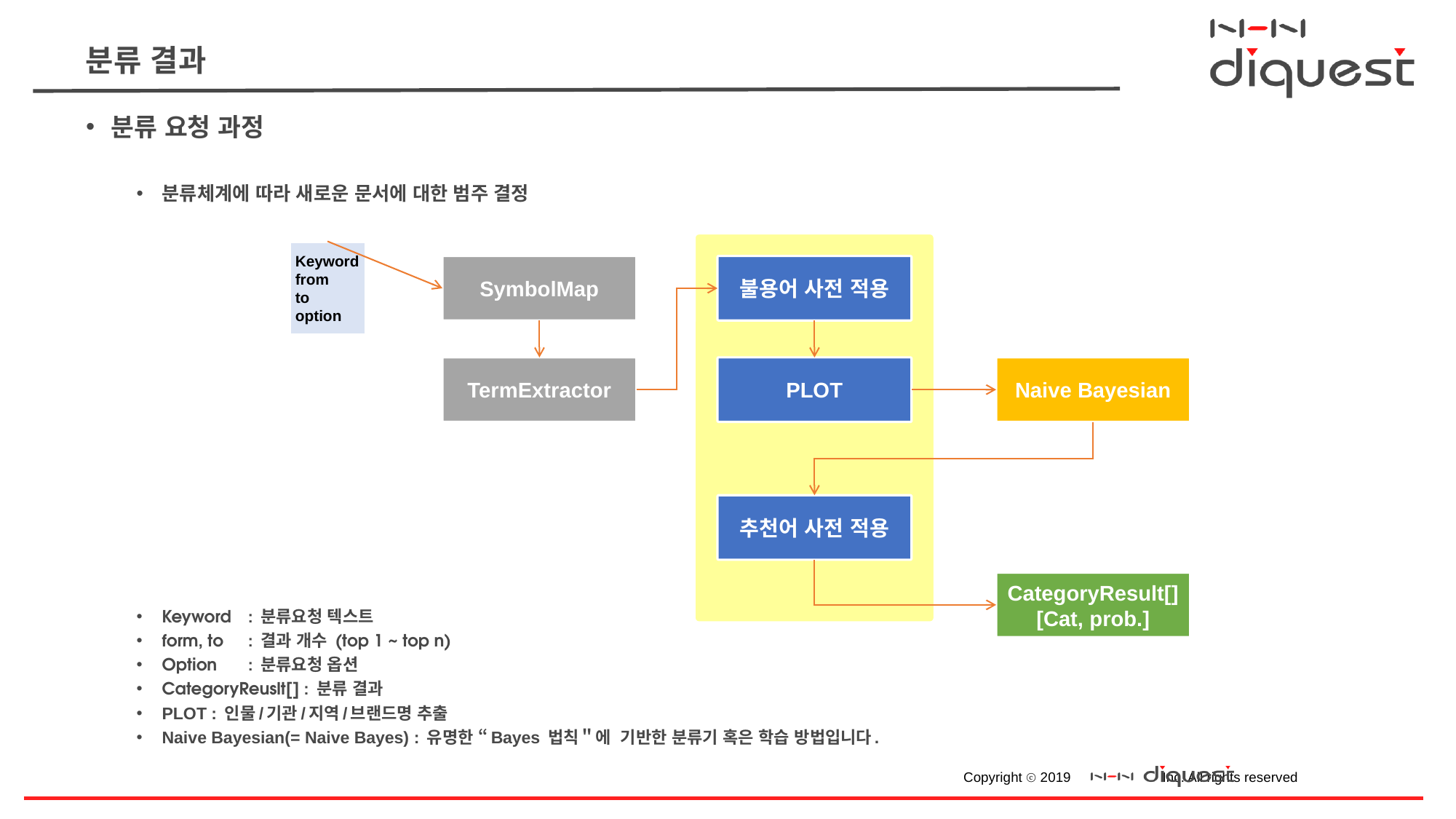

# 분류 결과
분류 요청 과정

분류체계에 따라 새로운 문서에 대한 범주 결정

Keyword	: 분류요청 텍스트
form, to	: 결과 개수 (top 1 ~ top n)
Option	: 분류요청 옵션
CategoryReuslt[] : 분류 결과
PLOT : 인물/기관/지역/브랜드명 추출
Naive Bayesian(= Naive Bayes) : 유명한 “Bayes 법칙＂에  기반한 분류기 혹은 학습 방법입니다.

Keyword
from
to
option
SymbolMap
불용어 사전 적용
TermExtractor
PLOT
Naive Bayesian
추천어 사전 적용
CategoryResult[]
[Cat, prob.]